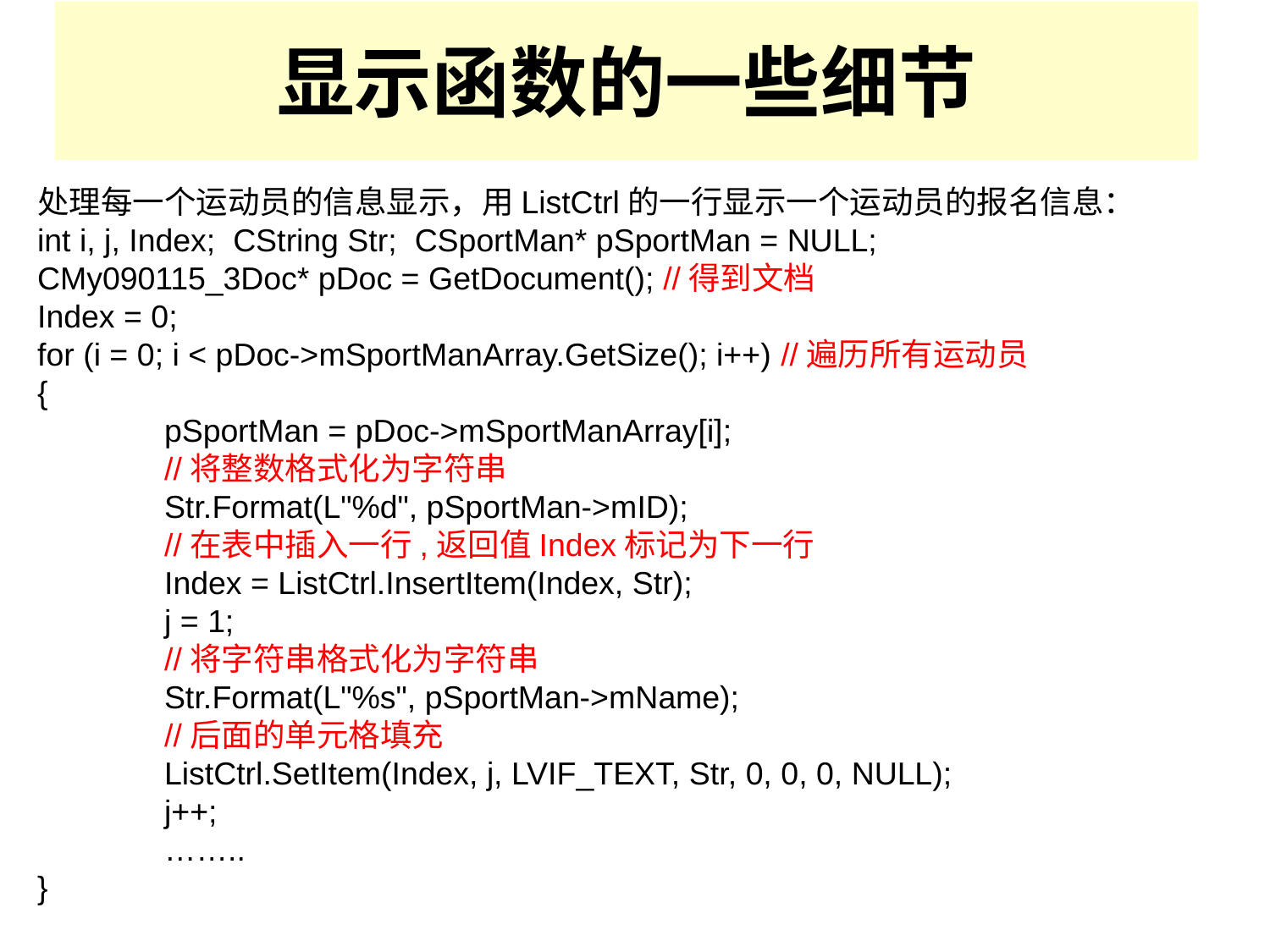

# 显示函数的一些细节
处理每一个运动员的信息显示，用ListCtrl的一行显示一个运动员的报名信息：
int i, j, Index;  CString Str;  CSportMan* pSportMan = NULL;
CMy090115_3Doc* pDoc = GetDocument(); //得到文档
Index = 0;
for (i = 0; i < pDoc->mSportManArray.GetSize(); i++) //遍历所有运动员
{
	pSportMan = pDoc->mSportManArray[i];
	//将整数格式化为字符串
	Str.Format(L"%d", pSportMan->mID);
	//在表中插入一行,返回值Index标记为下一行
	Index = ListCtrl.InsertItem(Index, Str);
	j = 1;
	//将字符串格式化为字符串
	Str.Format(L"%s", pSportMan->mName);
	//后面的单元格填充
	ListCtrl.SetItem(Index, j, LVIF_TEXT, Str, 0, 0, 0, NULL);
	j++;
	……..
}